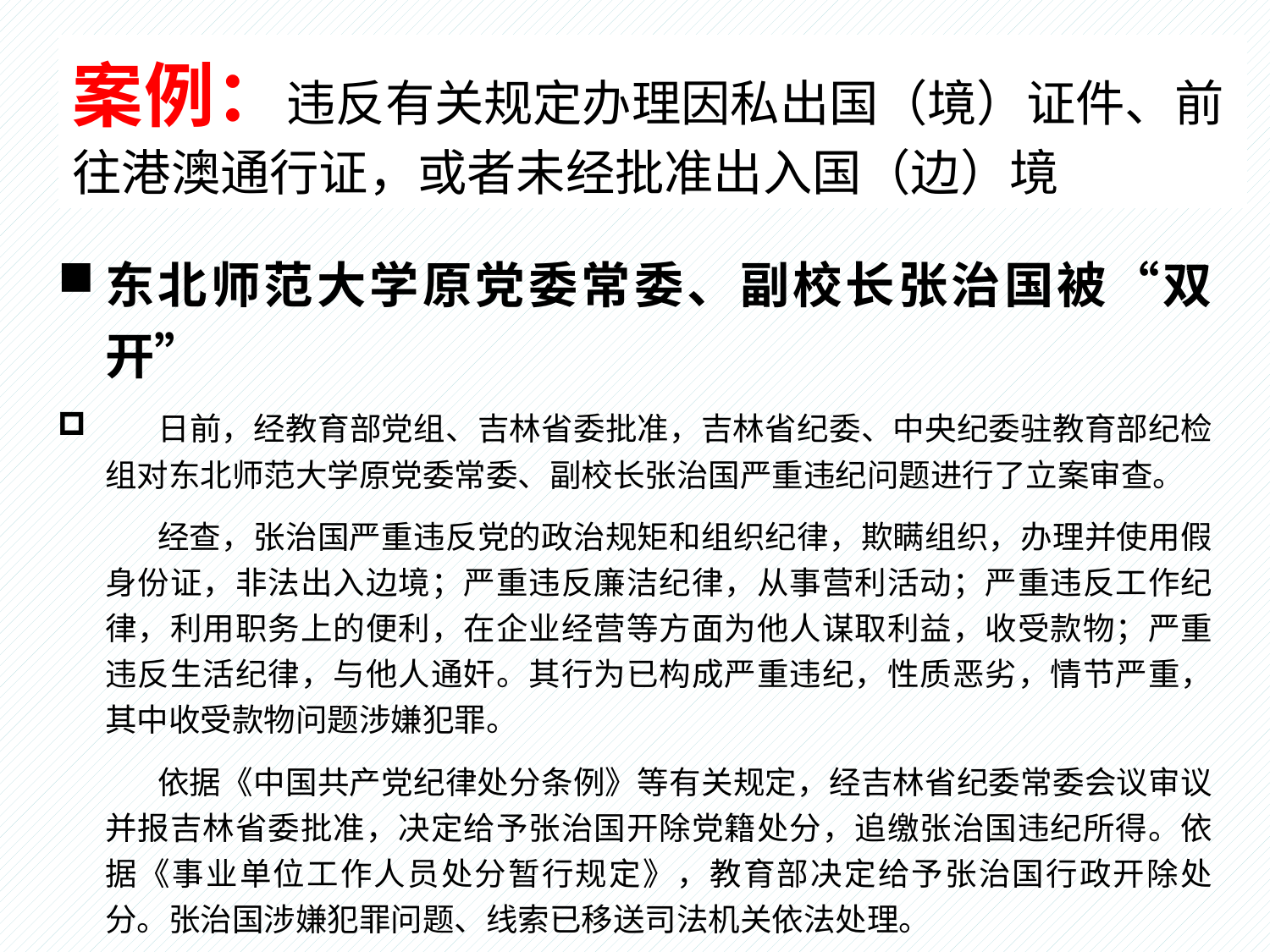

案例：违反有关规定办理因私出国（境）证件、前往港澳通行证，或者未经批准出入国（边）境
东北师范大学原党委常委、副校长张治国被“双开”
      日前，经教育部党组、吉林省委批准，吉林省纪委、中央纪委驻教育部纪检组对东北师范大学原党委常委、副校长张治国严重违纪问题进行了立案审查。
      经查，张治国严重违反党的政治规矩和组织纪律，欺瞒组织，办理并使用假身份证，非法出入边境；严重违反廉洁纪律，从事营利活动；严重违反工作纪律，利用职务上的便利，在企业经营等方面为他人谋取利益，收受款物；严重违反生活纪律，与他人通奸。其行为已构成严重违纪，性质恶劣，情节严重，其中收受款物问题涉嫌犯罪。
      依据《中国共产党纪律处分条例》等有关规定，经吉林省纪委常委会议审议并报吉林省委批准，决定给予张治国开除党籍处分，追缴张治国违纪所得。依据《事业单位工作人员处分暂行规定》，教育部决定给予张治国行政开除处分。张治国涉嫌犯罪问题、线索已移送司法机关依法处理。